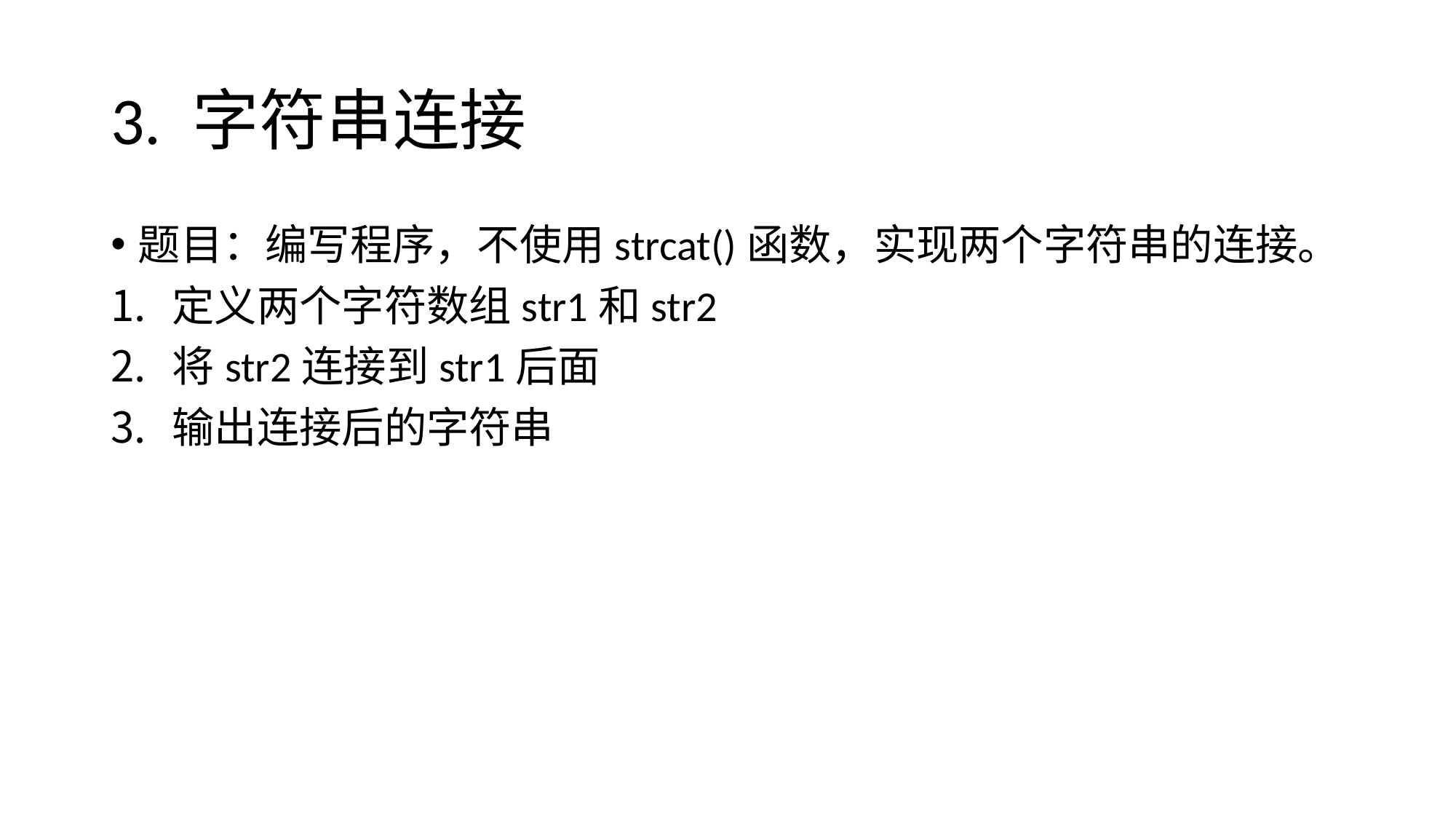

# 3. 字符串连接
题目：编写程序，不使用strcat()函数，实现两个字符串的连接。
定义两个字符数组str1和str2
将str2连接到str1后面
输出连接后的字符串